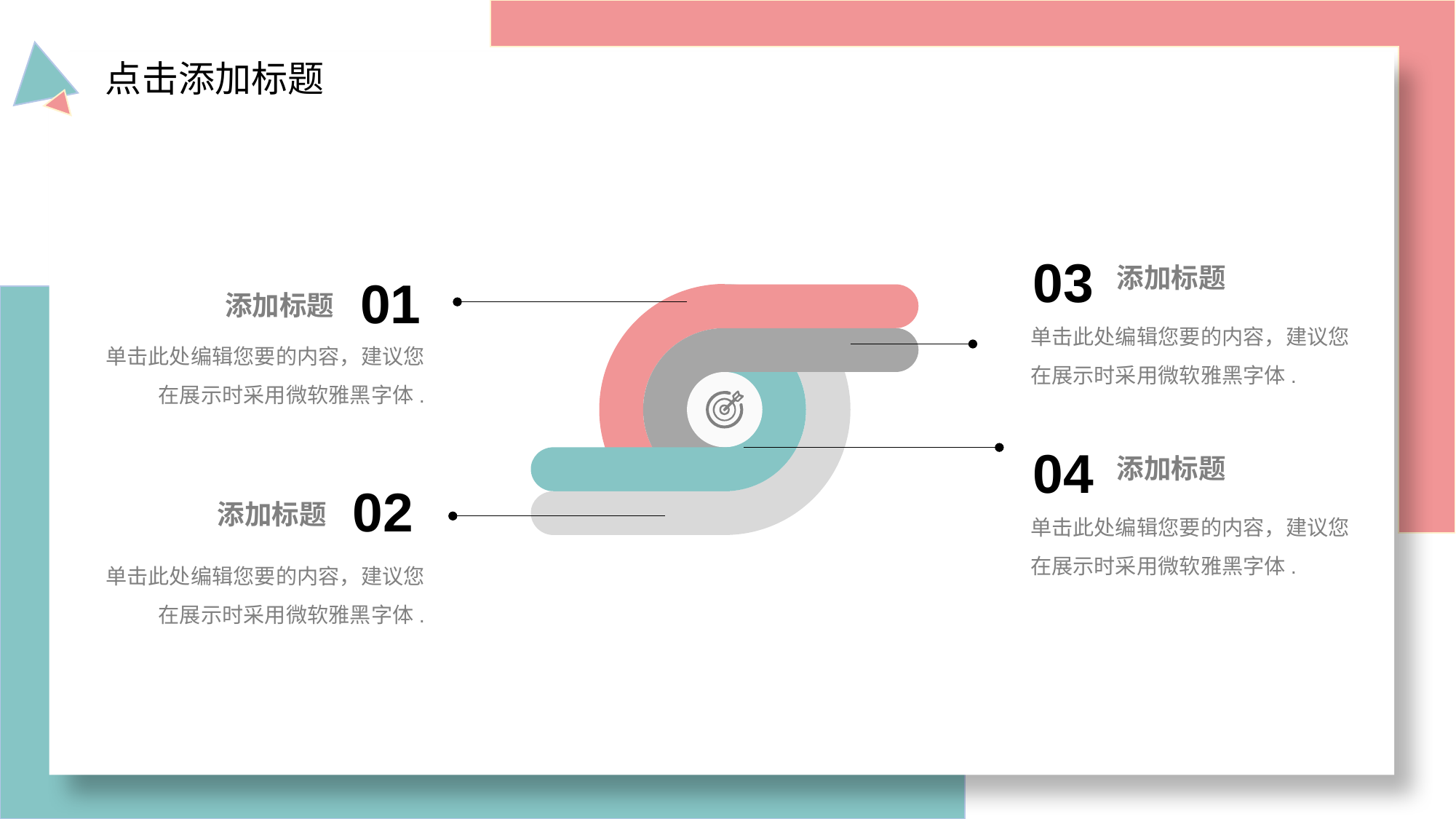

点击添加标题
03
添加标题
01
添加标题

单击此处编辑您要的内容，建议您在展示时采用微软雅黑字体.
单击此处编辑您要的内容，建议您在展示时采用微软雅黑字体.
04
添加标题
02
添加标题
单击此处编辑您要的内容，建议您在展示时采用微软雅黑字体.
单击此处编辑您要的内容，建议您在展示时采用微软雅黑字体.